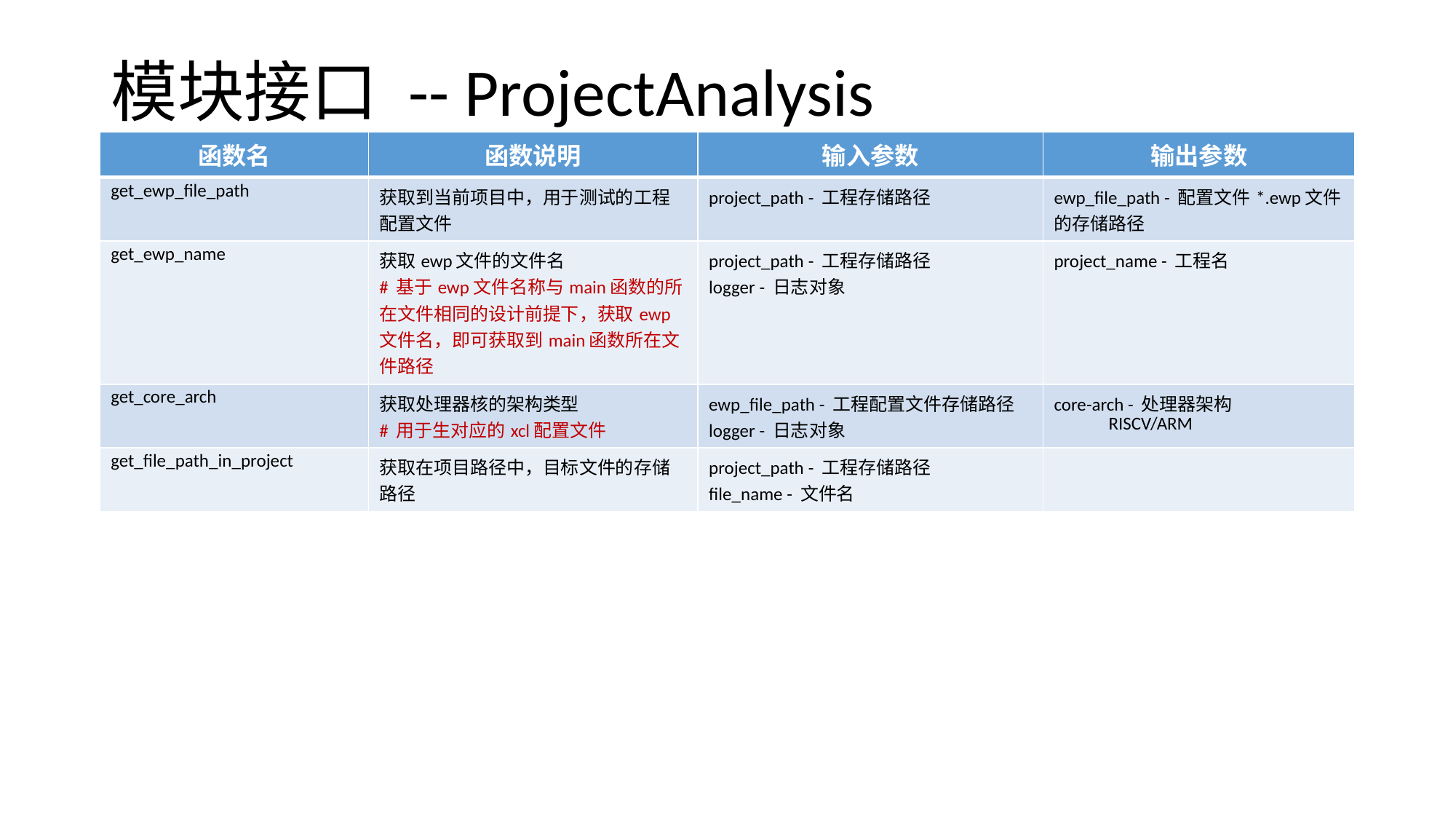

# 模块接口 -- ProjectAnalysis
| 函数名 | 函数说明 | 输入参数 | 输出参数 |
| --- | --- | --- | --- |
| get\_ewp\_file\_path | 获取到当前项目中，用于测试的工程配置文件 | project\_path - 工程存储路径 | ewp\_file\_path - 配置文件\*.ewp文件的存储路径 |
| get\_ewp\_name | 获取ewp文件的文件名 # 基于ewp文件名称与main函数的所在文件相同的设计前提下，获取ewp文件名，即可获取到main函数所在文件路径 | project\_path - 工程存储路径 logger - 日志对象 | project\_name - 工程名 |
| get\_core\_arch | 获取处理器核的架构类型 # 用于生对应的xcl配置文件 | ewp\_file\_path - 工程配置文件存储路径 logger - 日志对象 | core-arch - 处理器架构 RISCV/ARM |
| get\_file\_path\_in\_project | 获取在项目路径中，目标文件的存储路径 | project\_path - 工程存储路径 file\_name - 文件名 |  |